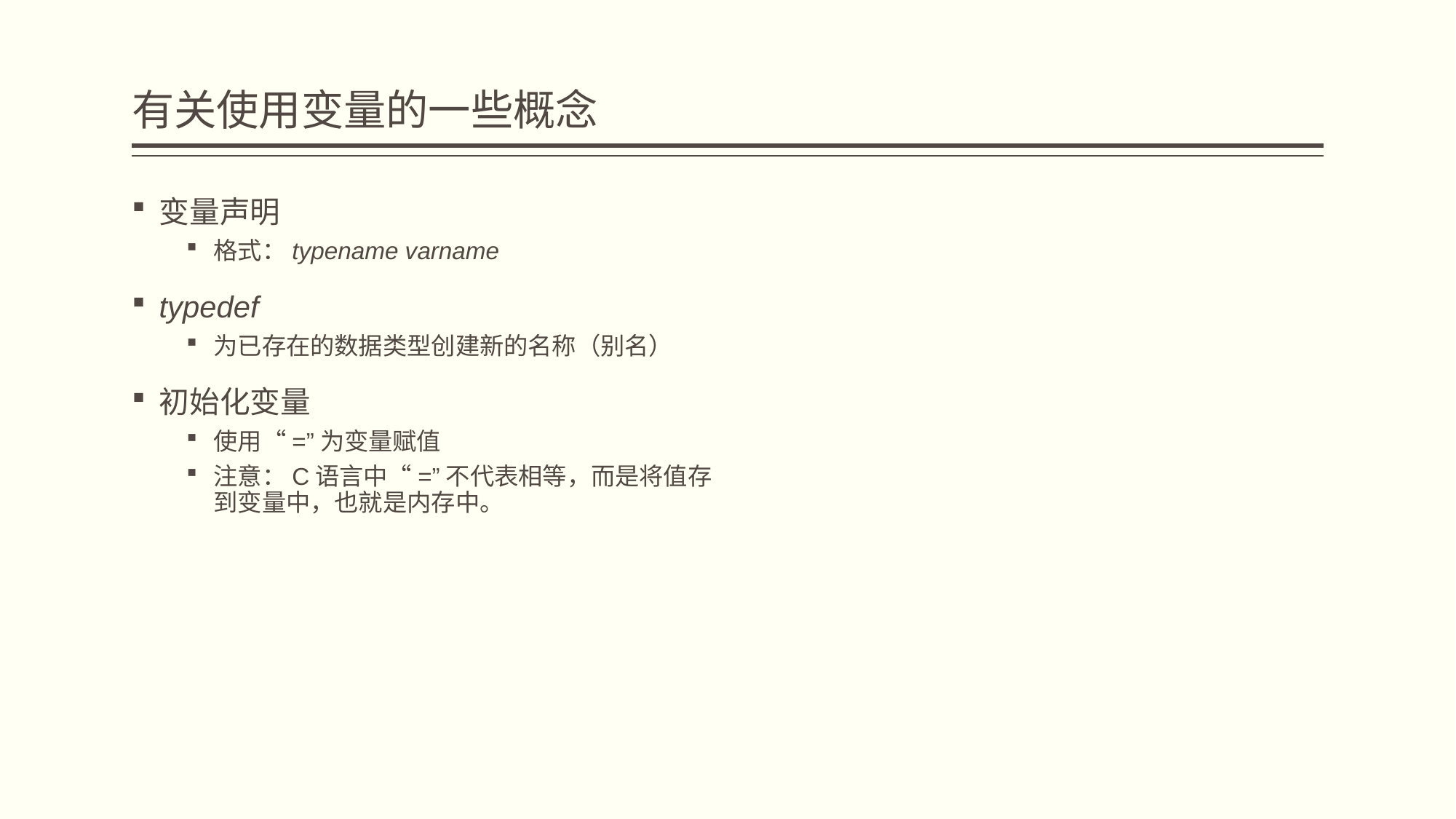

# 有关使用变量的一些概念
变量声明
格式：typename varname
typedef
为已存在的数据类型创建新的名称（别名）
初始化变量
使用“=”为变量赋值
注意：C语言中“=”不代表相等，而是将值存到变量中，也就是内存中。